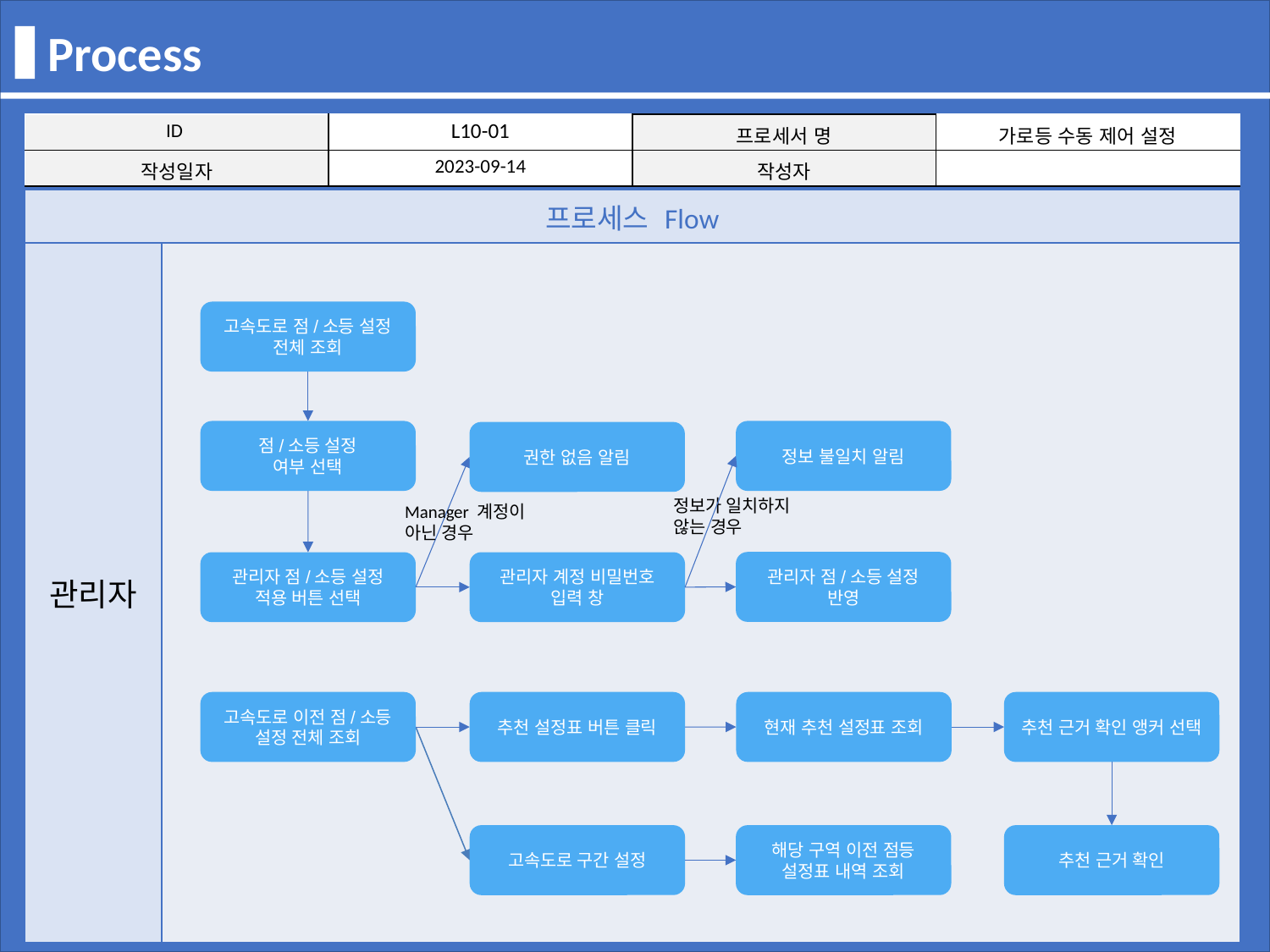

Process

| ID | L10-01 | 프로세서 명 | 가로등 수동 제어 설정 |
| --- | --- | --- | --- |
| 작성일자 | 2023-09-14 | 작성자 |  |
| 프로세스 Flow |  |
| --- | --- |
| 관리자 |  |
고속도로 점/소등 설정 전체 조회
점/소등 설정
여부 선택
정보 불일치 알림
권한 없음 알림
정보가 일치하지 않는 경우
Manager 계정이 아닌 경우
관리자 점/소등 설정 반영
관리자 점/소등 설정 적용 버튼 선택
관리자 계정 비밀번호 입력 창
고속도로 이전 점/소등 설정 전체 조회
추천 설정표 버튼 클릭
현재 추천 설정표 조회
추천 근거 확인 앵커 선택
고속도로 구간 설정
해당 구역 이전 점등 설정표 내역 조회
추천 근거 확인